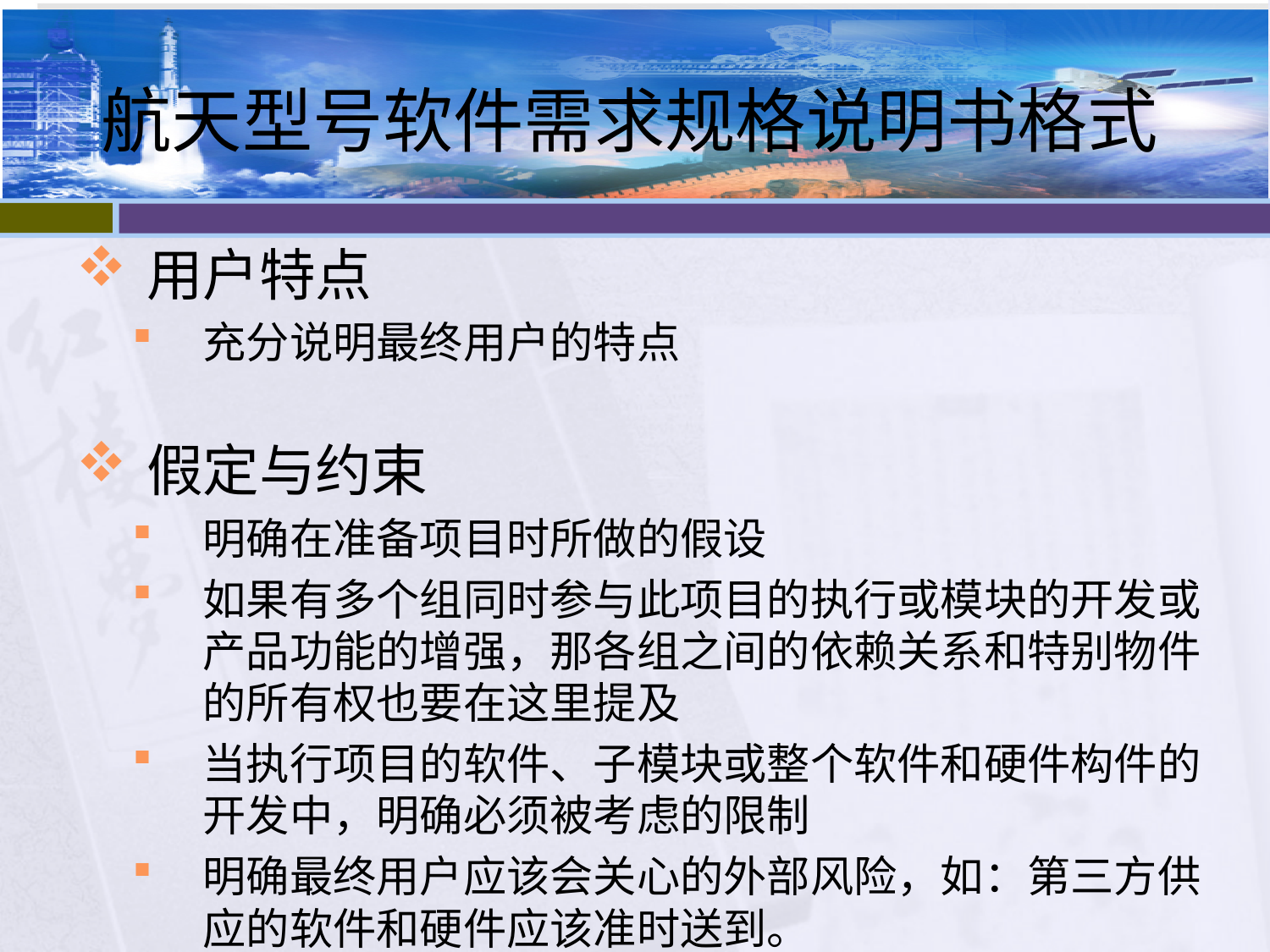

# 航天型号软件需求规格说明书格式

用户特点
充分说明最终用户的特点

假定与约束
明确在准备项目时所做的假设
如果有多个组同时参与此项目的执行或模块的开发或产品功能的增强，那各组之间的依赖关系和特别物件的所有权也要在这里提及
当执行项目的软件、子模块或整个软件和硬件构件的开发中，明确必须被考虑的限制
明确最终用户应该会关心的外部风险，如：第三方供应的软件和硬件应该准时送到。